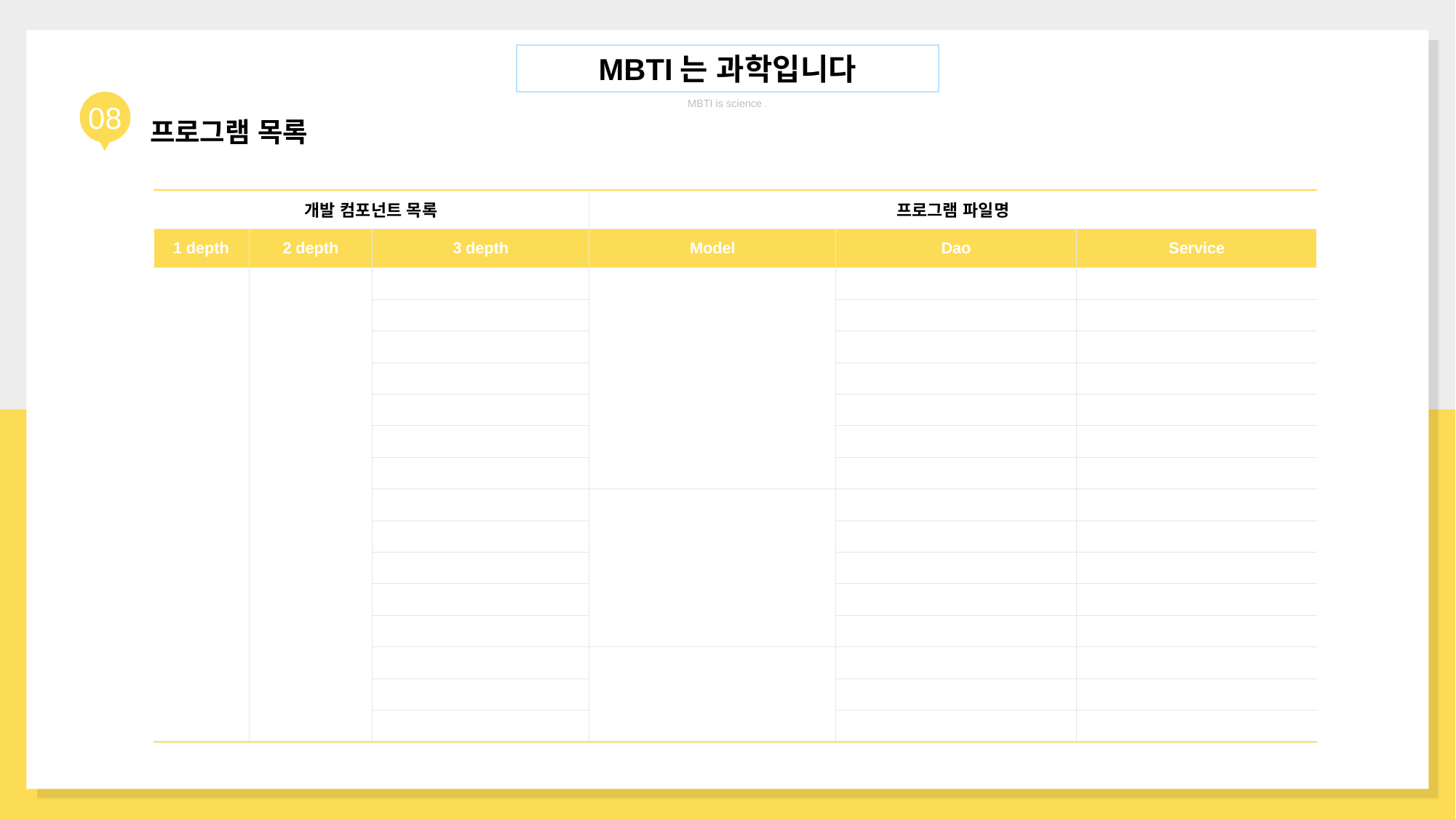

MBTI is science .
MBTI는 과학입니다
08
프로그램 목록
| 개발 컴포넌트 목록 |  |  | 프로그램 파일명 | 프로그램 파일명 |  |
| --- | --- | --- | --- | --- | --- |
| 1 depth | 2 depth | 3 depth | Model | Dao | Service |
|  |  |  |  |  |  |
|  |  |  |  |  |  |
|  |  |  |  |  |  |
|  |  |  |  |  |  |
|  |  |  |  |  |  |
|  |  |  |  |  |  |
|  |  |  |  |  |  |
|  |  |  |  |  |  |
|  |  |  |  |  |  |
|  |  |  |  |  |  |
|  |  |  |  |  |  |
|  |  |  |  |  |  |
|  |  |  |  |  |  |
|  |  |  |  |  |  |
|  |  |  |  |  |  |